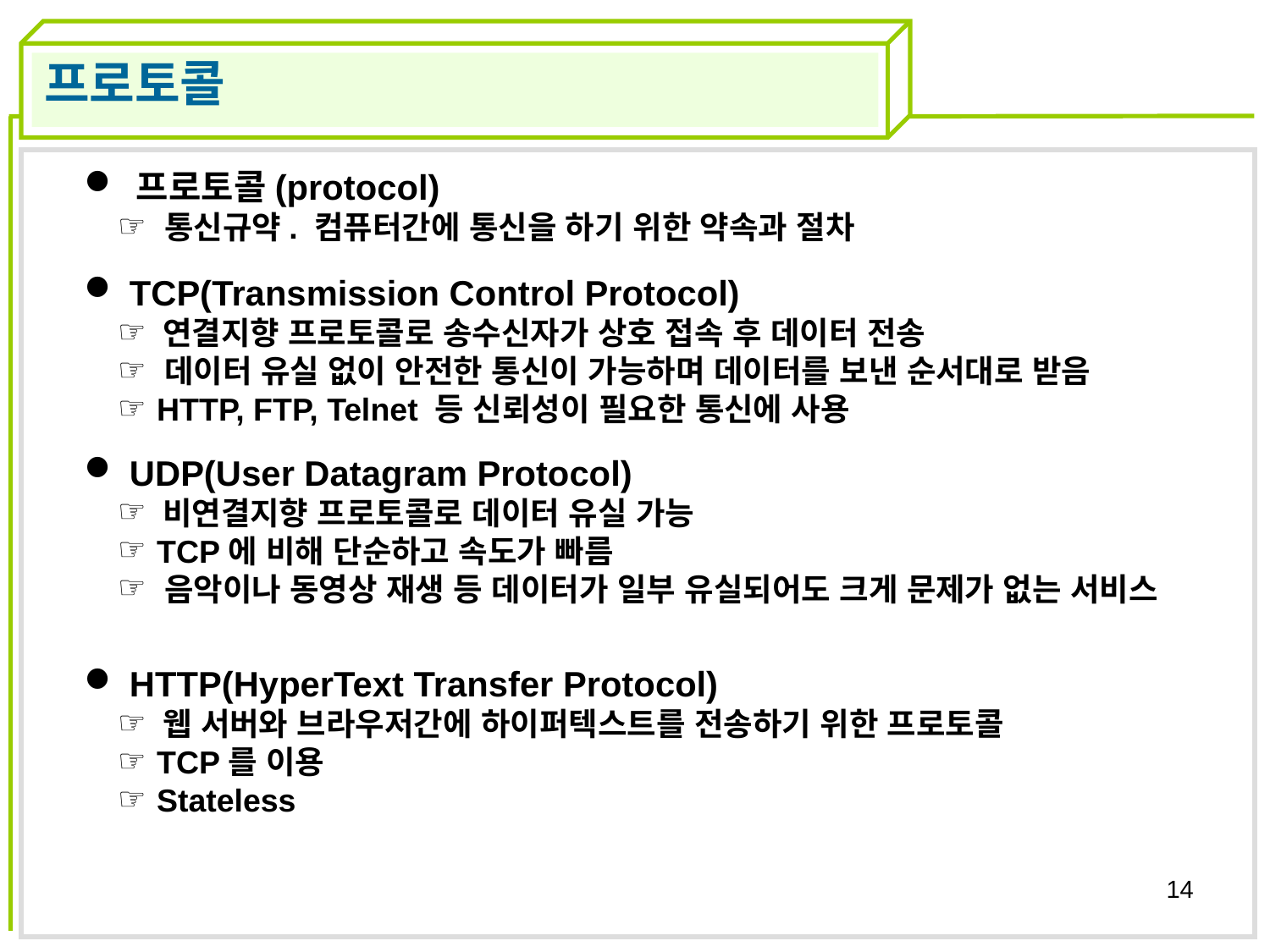

프로토콜
 프로토콜(protocol)
 통신규약. 컴퓨터간에 통신을 하기 위한 약속과 절차
 TCP(Transmission Control Protocol)
 연결지향 프로토콜로 송수신자가 상호 접속 후 데이터 전송
 데이터 유실 없이 안전한 통신이 가능하며 데이터를 보낸 순서대로 받음
 HTTP, FTP, Telnet 등 신뢰성이 필요한 통신에 사용
 UDP(User Datagram Protocol)
 비연결지향 프로토콜로 데이터 유실 가능
 TCP에 비해 단순하고 속도가 빠름
 음악이나 동영상 재생 등 데이터가 일부 유실되어도 크게 문제가 없는 서비스
 HTTP(HyperText Transfer Protocol)
 웹 서버와 브라우저간에 하이퍼텍스트를 전송하기 위한 프로토콜
 TCP를 이용
 Stateless
14